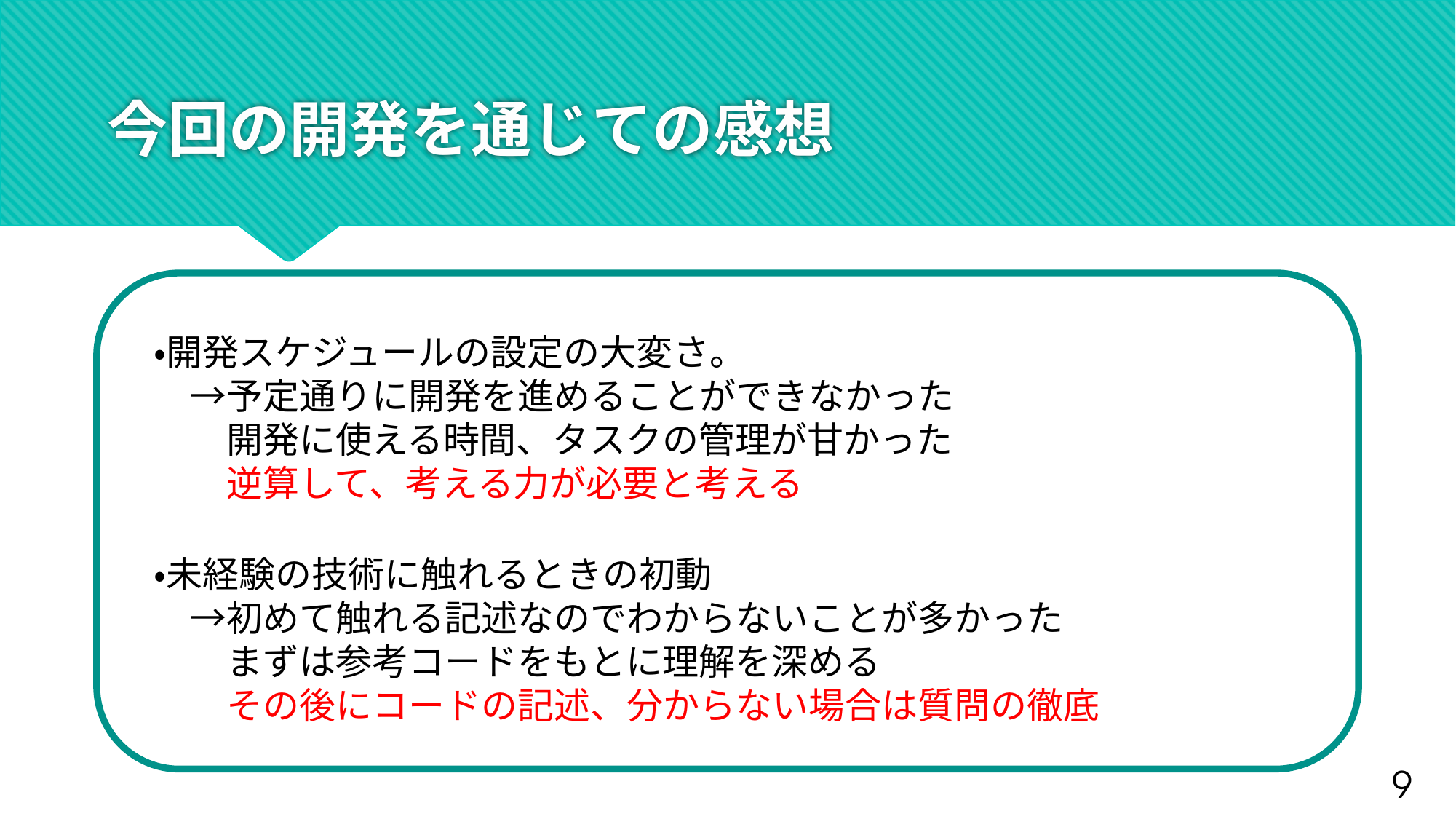

# 今回の開発を通じての感想

・開発スケジュールの設定の大変さ。
　→予定通りに開発を進めることができなかった
　　開発に使える時間、タスクの管理が甘かった
　　逆算して、考える力が必要と考える
・未経験の技術に触れるときの初動
　→初めて触れる記述なのでわからないことが多かった
　　まずは参考コードをもとに理解を深める
　　その後にコードの記述、分からない場合は質問の徹底
9